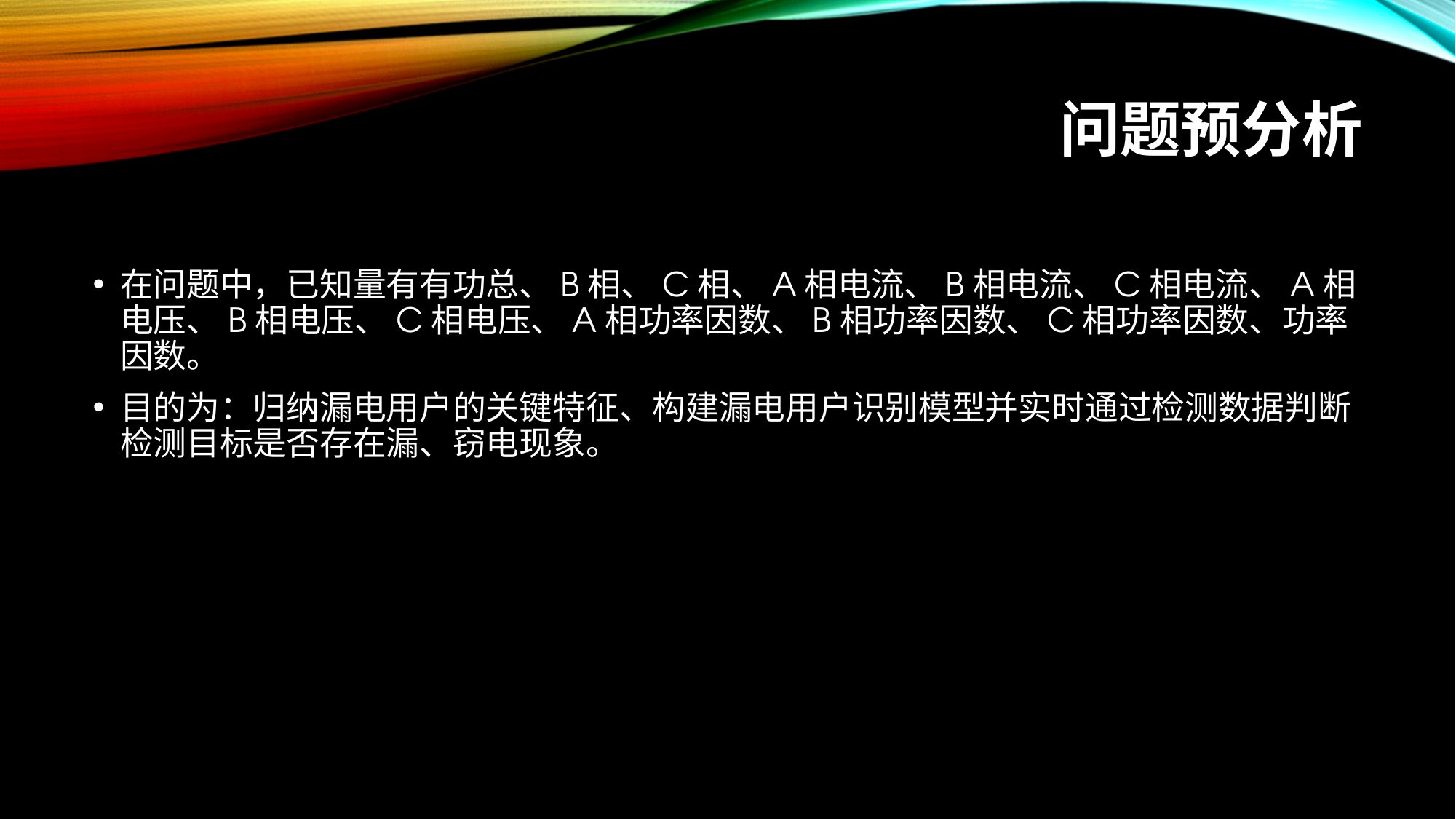

# 问题预分析
在问题中，已知量有有功总、B相、C相、A相电流、B相电流、C相电流、A相电压、B相电压、C相电压、A相功率因数、B相功率因数、C相功率因数、功率因数。
目的为：归纳漏电用户的关键特征、构建漏电用户识别模型并实时通过检测数据判断检测目标是否存在漏、窃电现象。